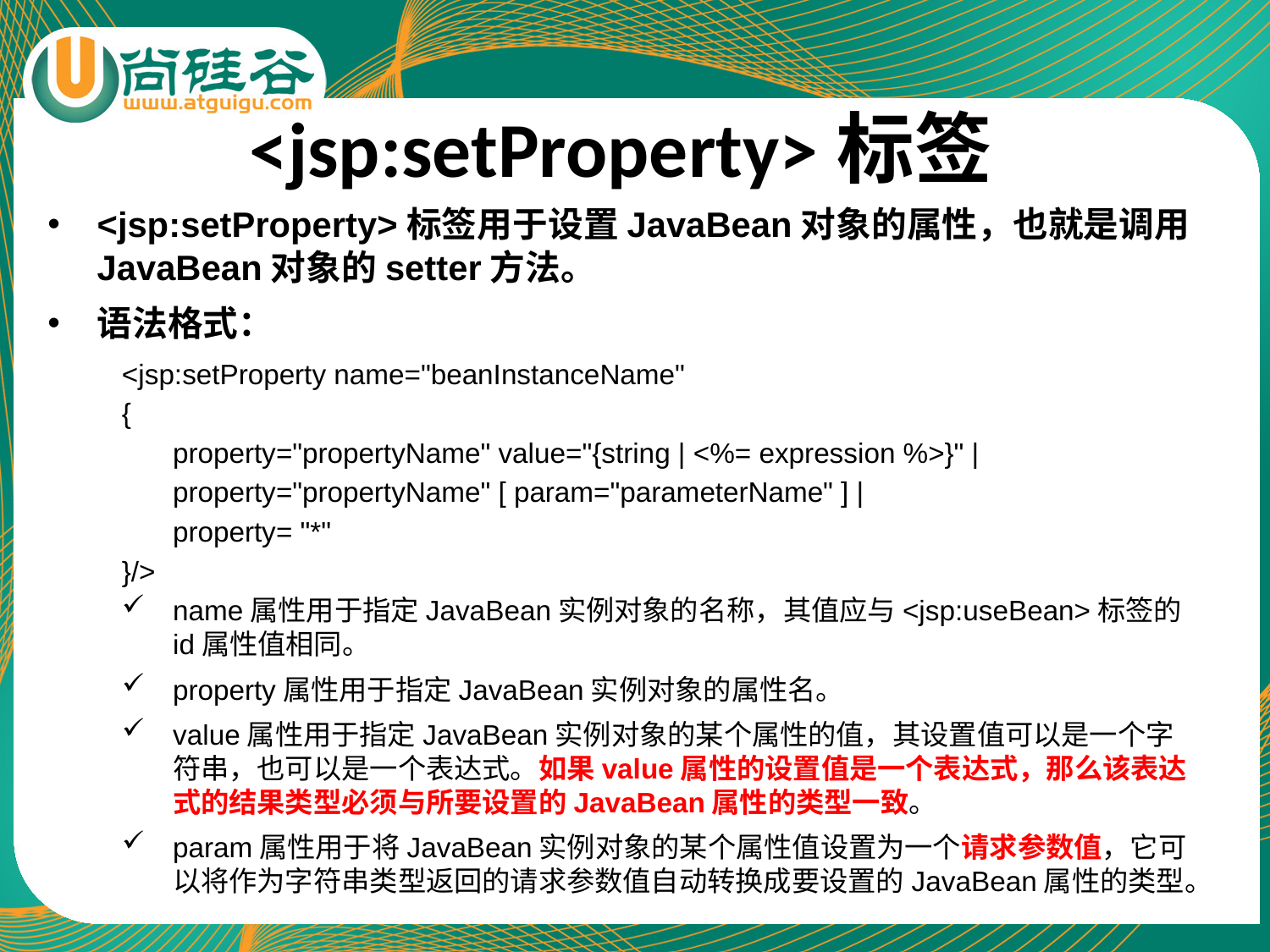

# <jsp:setProperty>标签
<jsp:setProperty>标签用于设置JavaBean对象的属性，也就是调用JavaBean对象的setter方法。
语法格式：
<jsp:setProperty name="beanInstanceName"
{
	property="propertyName" value="{string | <%= expression %>}" |
	property="propertyName" [ param="parameterName" ] |
	property= "*"
}/>
name属性用于指定JavaBean实例对象的名称，其值应与<jsp:useBean>标签的id属性值相同。
property属性用于指定JavaBean实例对象的属性名。
value属性用于指定JavaBean实例对象的某个属性的值，其设置值可以是一个字符串，也可以是一个表达式。如果value属性的设置值是一个表达式，那么该表达式的结果类型必须与所要设置的JavaBean属性的类型一致。
param属性用于将JavaBean实例对象的某个属性值设置为一个请求参数值，它可以将作为字符串类型返回的请求参数值自动转换成要设置的JavaBean属性的类型。